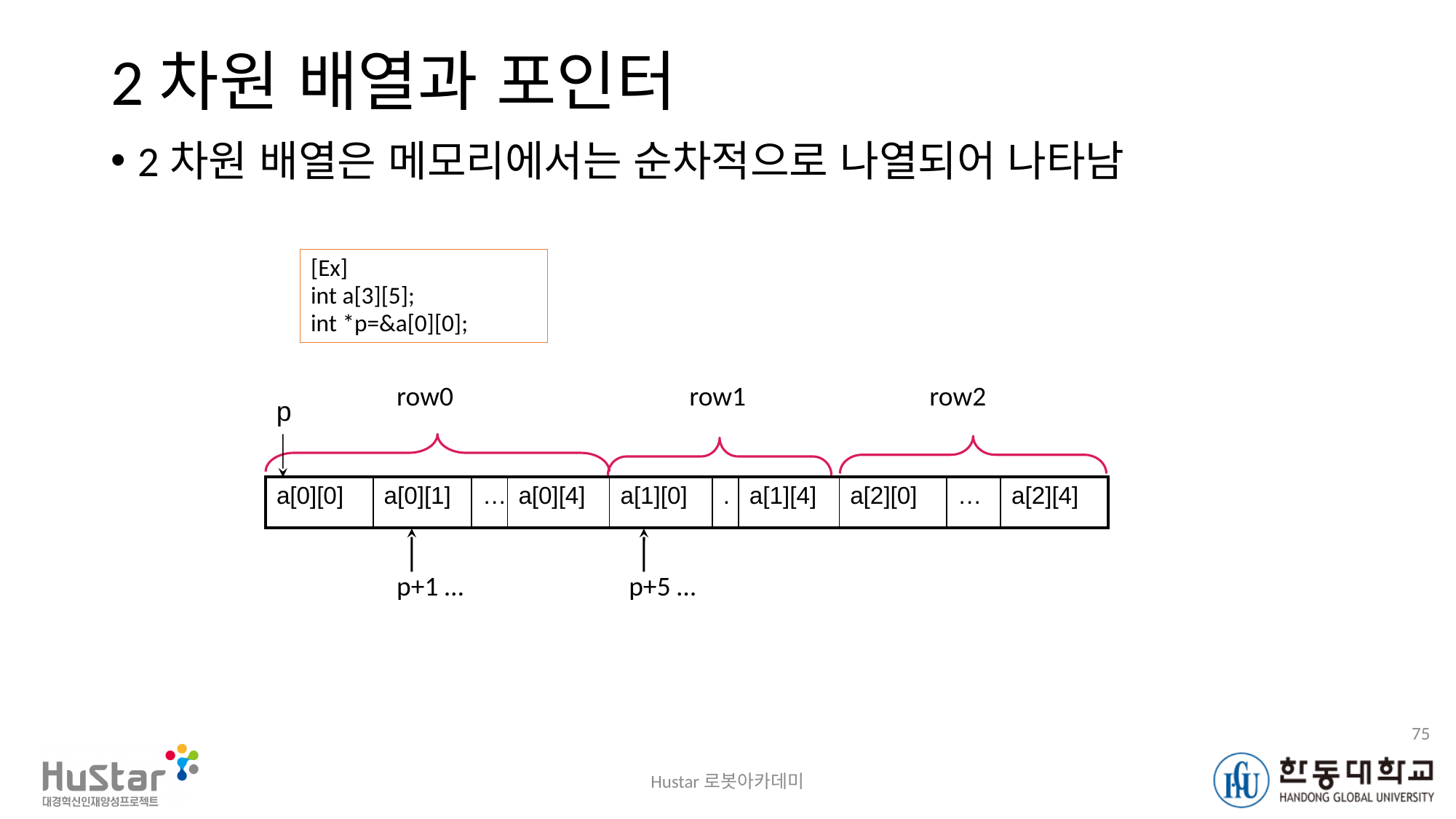

# 2차원 배열과 포인터
2차원 배열은 메모리에서는 순차적으로 나열되어 나타남
[Ex]
int a[3][5];
int *p=&a[0][0];

row1
row2
row0
p

| a[0][0] | a[0][1] | … | a[0][4] | a[1][0] | . | a[1][4] | a[2][0] | … | a[2][4] |
| --- | --- | --- | --- | --- | --- | --- | --- | --- | --- |

p+1 …
p+5 …
75
Hustar로봇아카데미